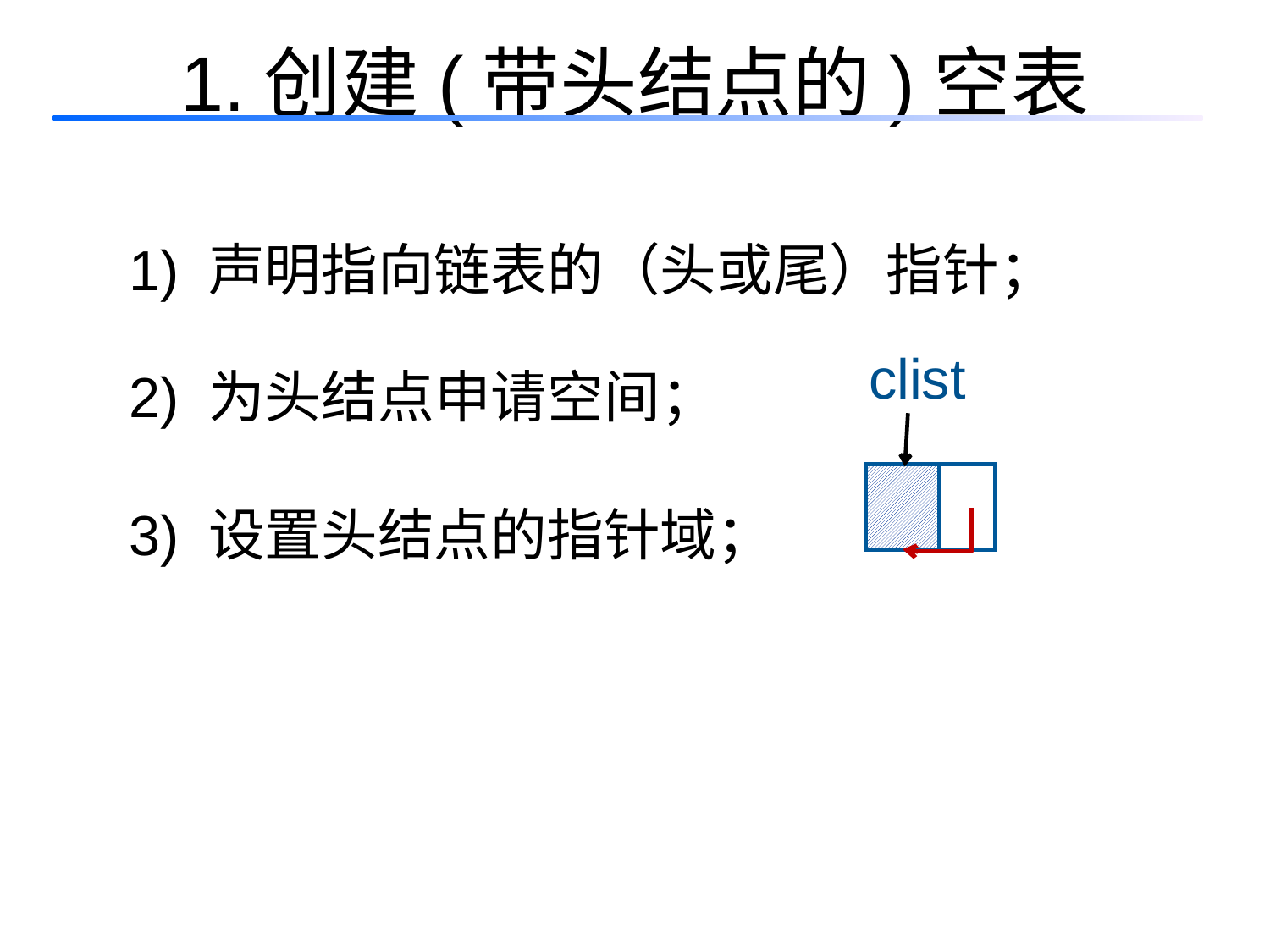

1.创建(带头结点的)空表

1) 声明指向链表的（头或尾）指针；
2) 为头结点申请空间；
clist

3) 设置头结点的指针域；